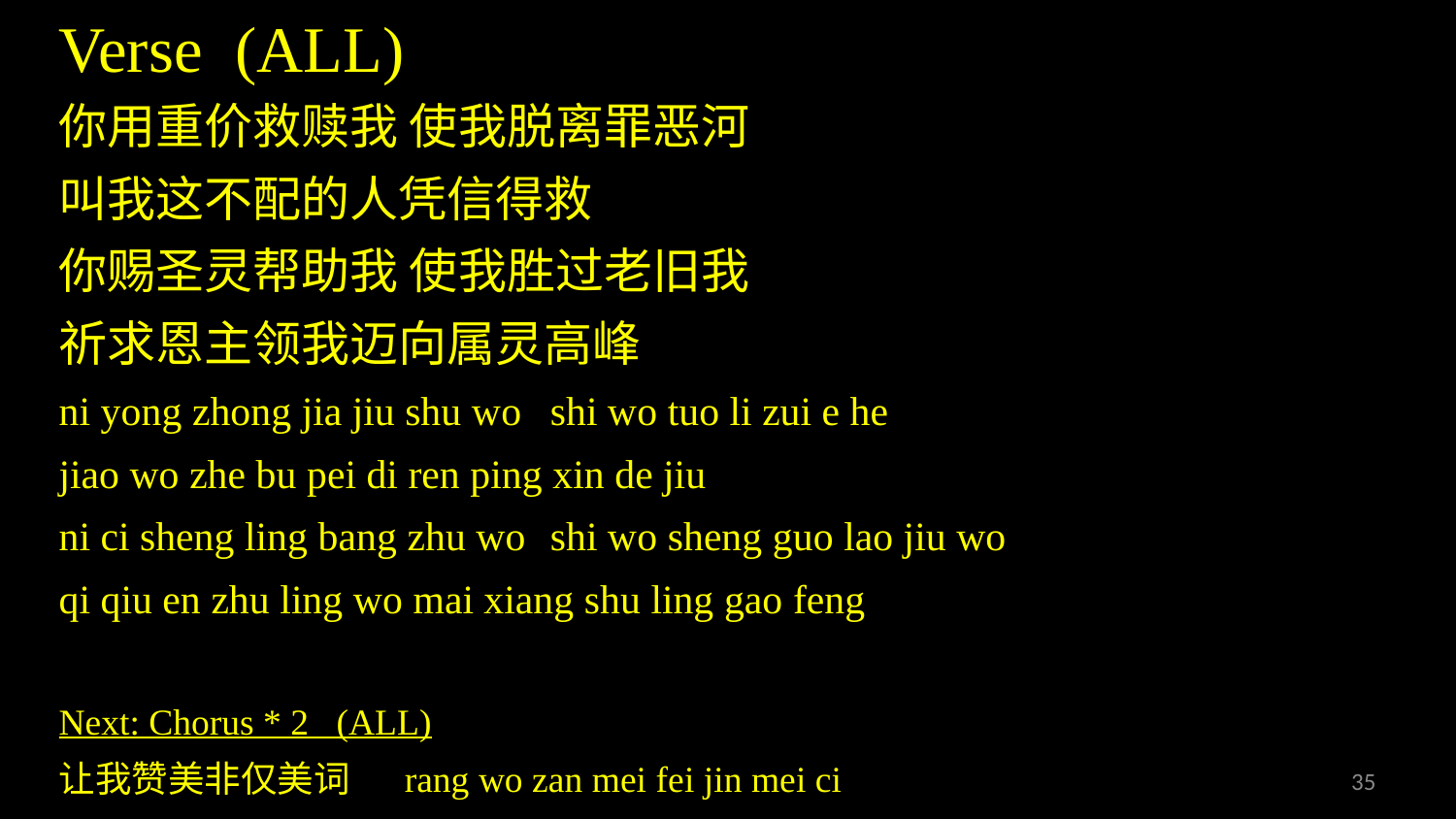

# Verse  (ALL)
你用重价救赎我 使我脱离罪恶河
叫我这不配的人凭信得救
你赐圣灵帮助我 使我胜过老旧我
祈求恩主领我迈向属灵高峰
ni yong zhong jia jiu shu wo 	shi wo tuo li zui e he
jiao wo zhe bu pei di ren ping xin de jiu
ni ci sheng ling bang zhu wo 	shi wo sheng guo lao jiu wo
qi qiu en zhu ling wo mai xiang shu ling gao feng

Next: Chorus * 2   (ALL)
让我赞美非仅美词 	rang wo zan mei fei jin mei ci
35